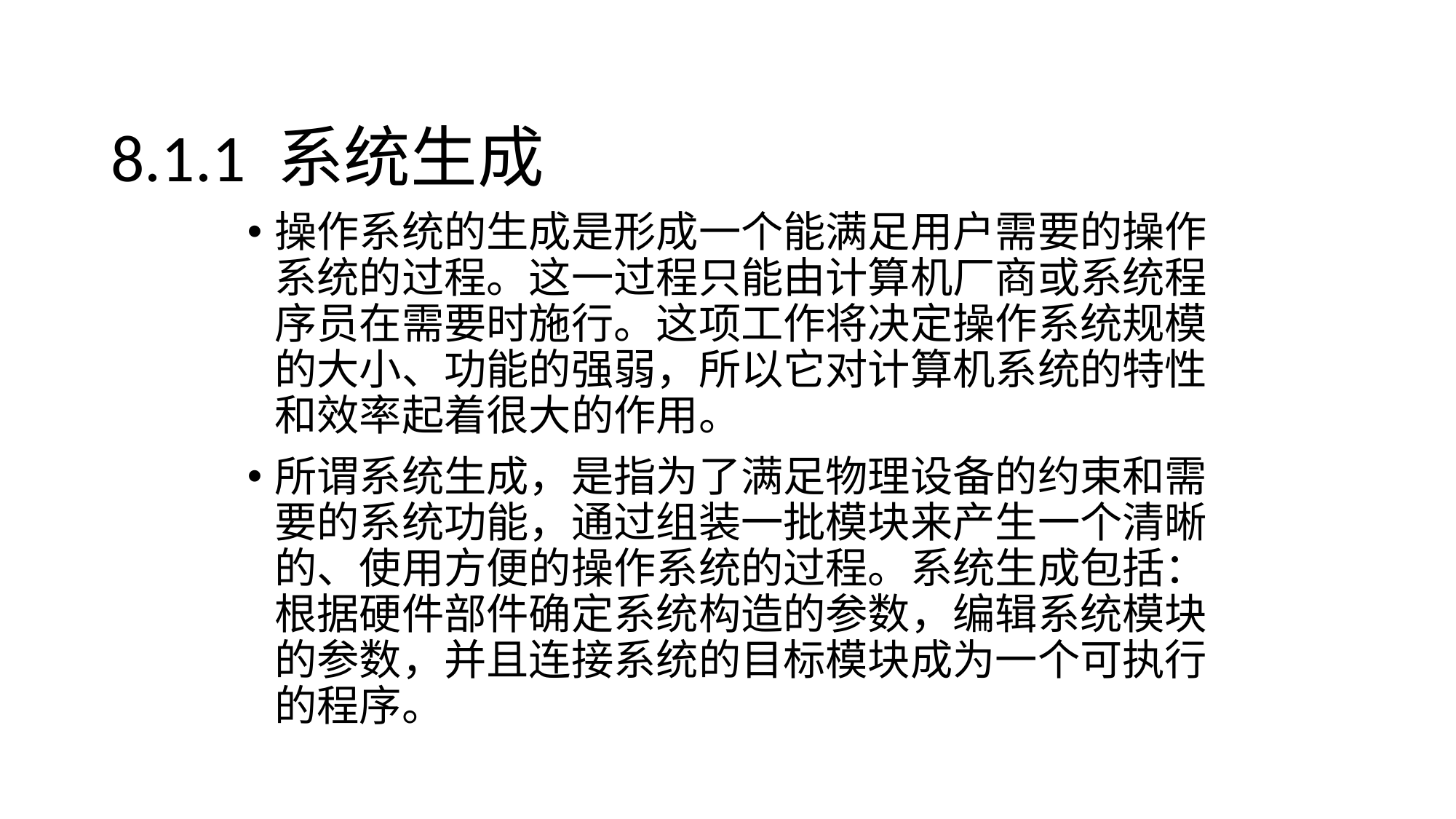

# 8.1.1 系统生成
操作系统的生成是形成一个能满足用户需要的操作系统的过程。这一过程只能由计算机厂商或系统程序员在需要时施行。这项工作将决定操作系统规模的大小、功能的强弱，所以它对计算机系统的特性和效率起着很大的作用。
所谓系统生成，是指为了满足物理设备的约束和需要的系统功能，通过组装一批模块来产生一个清晰的、使用方便的操作系统的过程。系统生成包括：根据硬件部件确定系统构造的参数，编辑系统模块的参数，并且连接系统的目标模块成为一个可执行的程序。
2